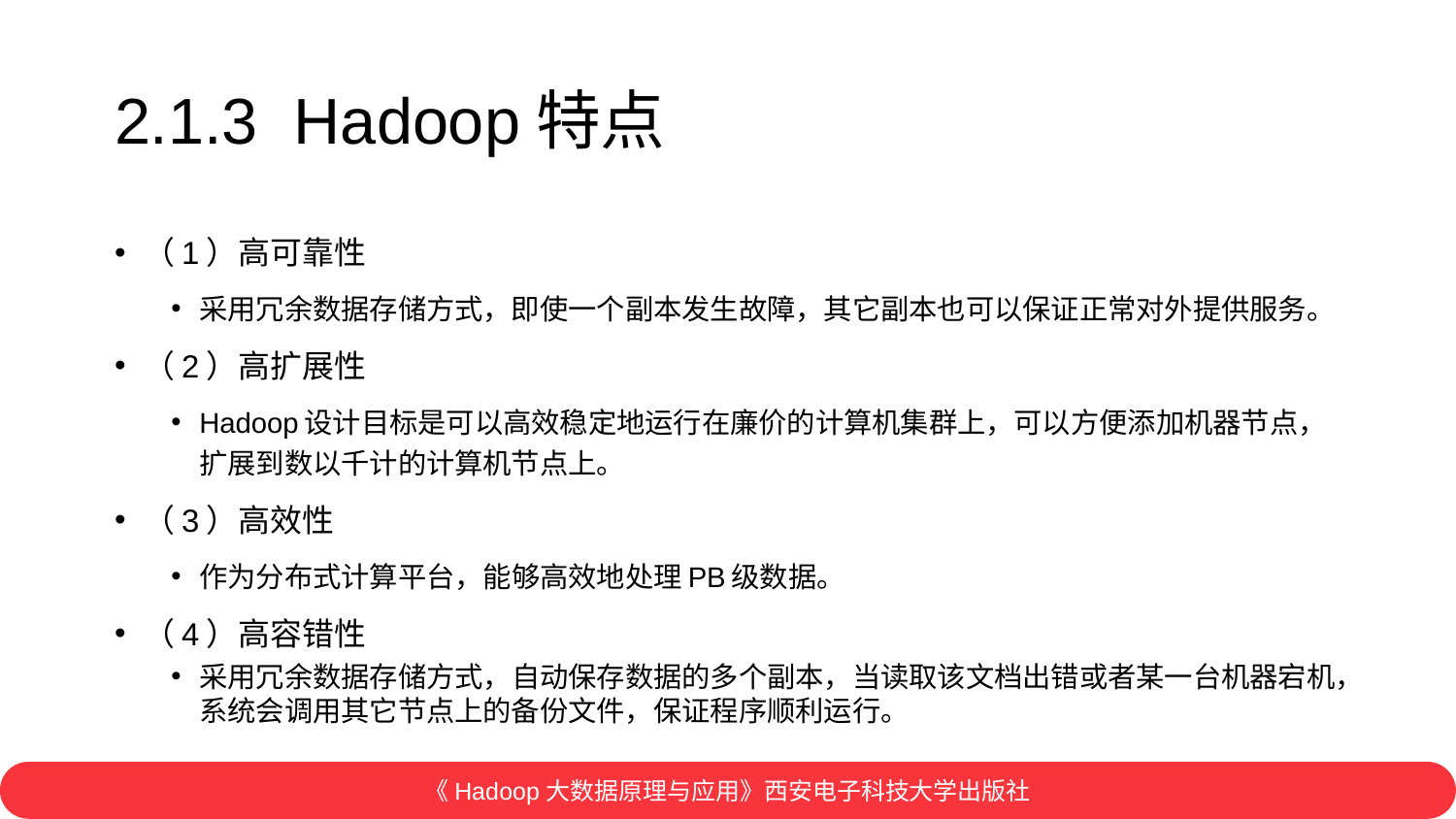

# 2.1.3  Hadoop特点
（1）高可靠性
采用冗余数据存储方式，即使一个副本发生故障，其它副本也可以保证正常对外提供服务。
（2）高扩展性
Hadoop设计目标是可以高效稳定地运行在廉价的计算机集群上，可以方便添加机器节点，扩展到数以千计的计算机节点上。
（3）高效性
作为分布式计算平台，能够高效地处理PB级数据。
（4）高容错性
采用冗余数据存储方式，自动保存数据的多个副本，当读取该文档出错或者某一台机器宕机，系统会调用其它节点上的备份文件，保证程序顺利运行。